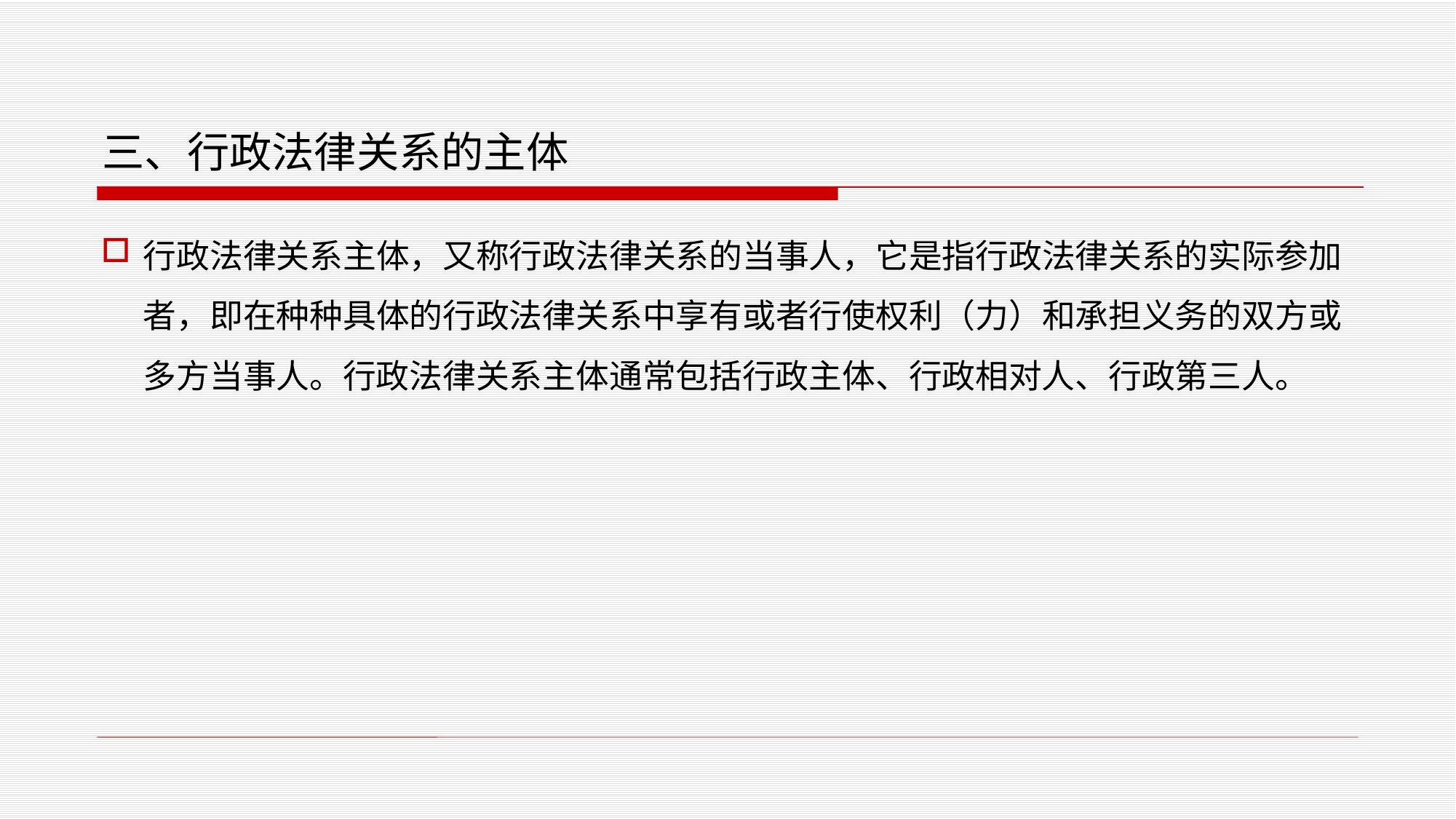

# 三、行政法律关系的主体
行政法律关系主体，又称行政法律关系的当事人，它是指行政法律关系的实际参加者，即在种种具体的行政法律关系中享有或者行使权利（力）和承担义务的双方或多方当事人。行政法律关系主体通常包括行政主体、行政相对人、行政第三人。